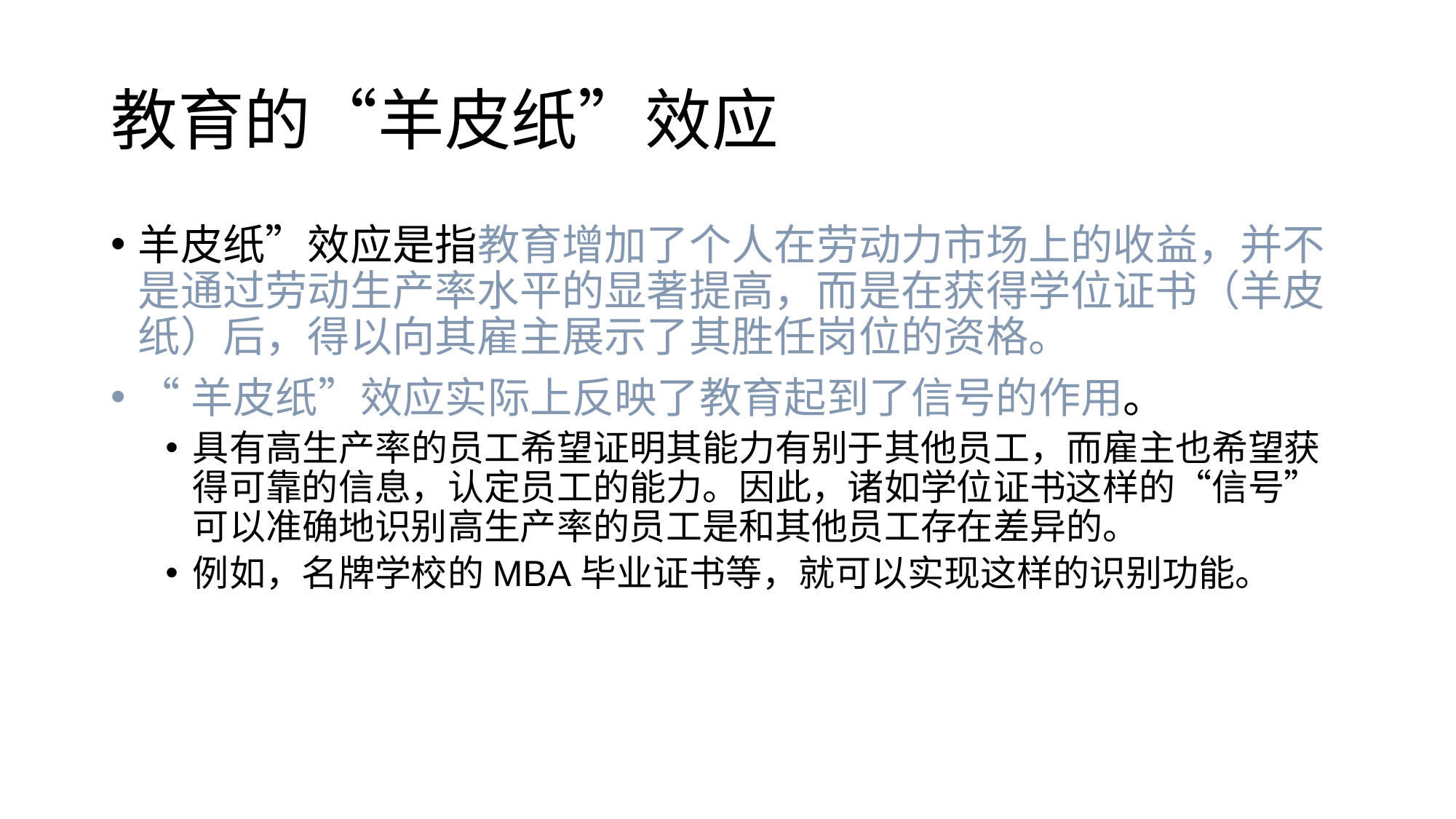

# 教育的“羊皮纸”效应
羊皮纸”效应是指教育增加了个人在劳动力市场上的收益，并不是通过劳动生产率水平的显著提高，而是在获得学位证书（羊皮纸）后，得以向其雇主展示了其胜任岗位的资格。
“羊皮纸”效应实际上反映了教育起到了信号的作用。
具有高生产率的员工希望证明其能力有别于其他员工，而雇主也希望获得可靠的信息，认定员工的能力。因此，诸如学位证书这样的“信号”可以准确地识别高生产率的员工是和其他员工存在差异的。
例如，名牌学校的MBA毕业证书等，就可以实现这样的识别功能。